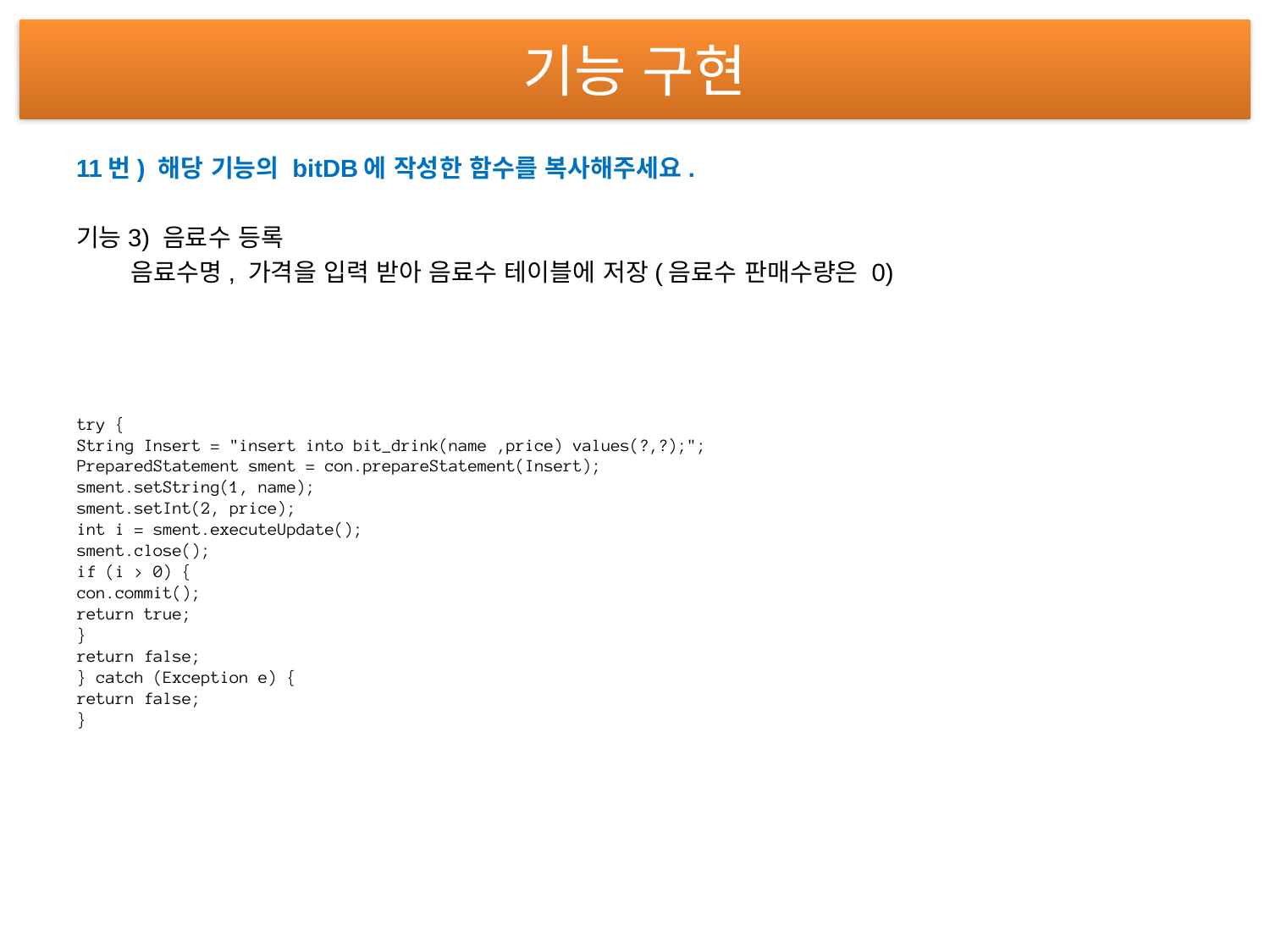

# 기능 구현
11번) 해당 기능의 bitDB에 작성한 함수를 복사해주세요.

기능3) 음료수 등록
       음료수명, 가격을 입력 받아 음료수 테이블에 저장(음료수 판매수량은 0)

try {
String Insert = "insert into bit_drink(name ,price) values(?,?);";
PreparedStatement sment = con.prepareStatement(Insert);
sment.setString(1, name);
sment.setInt(2, price);
int i = sment.executeUpdate();
sment.close();
if (i > 0) {
con.commit();
return true;
}
return false;
} catch (Exception e) {
return false;
}